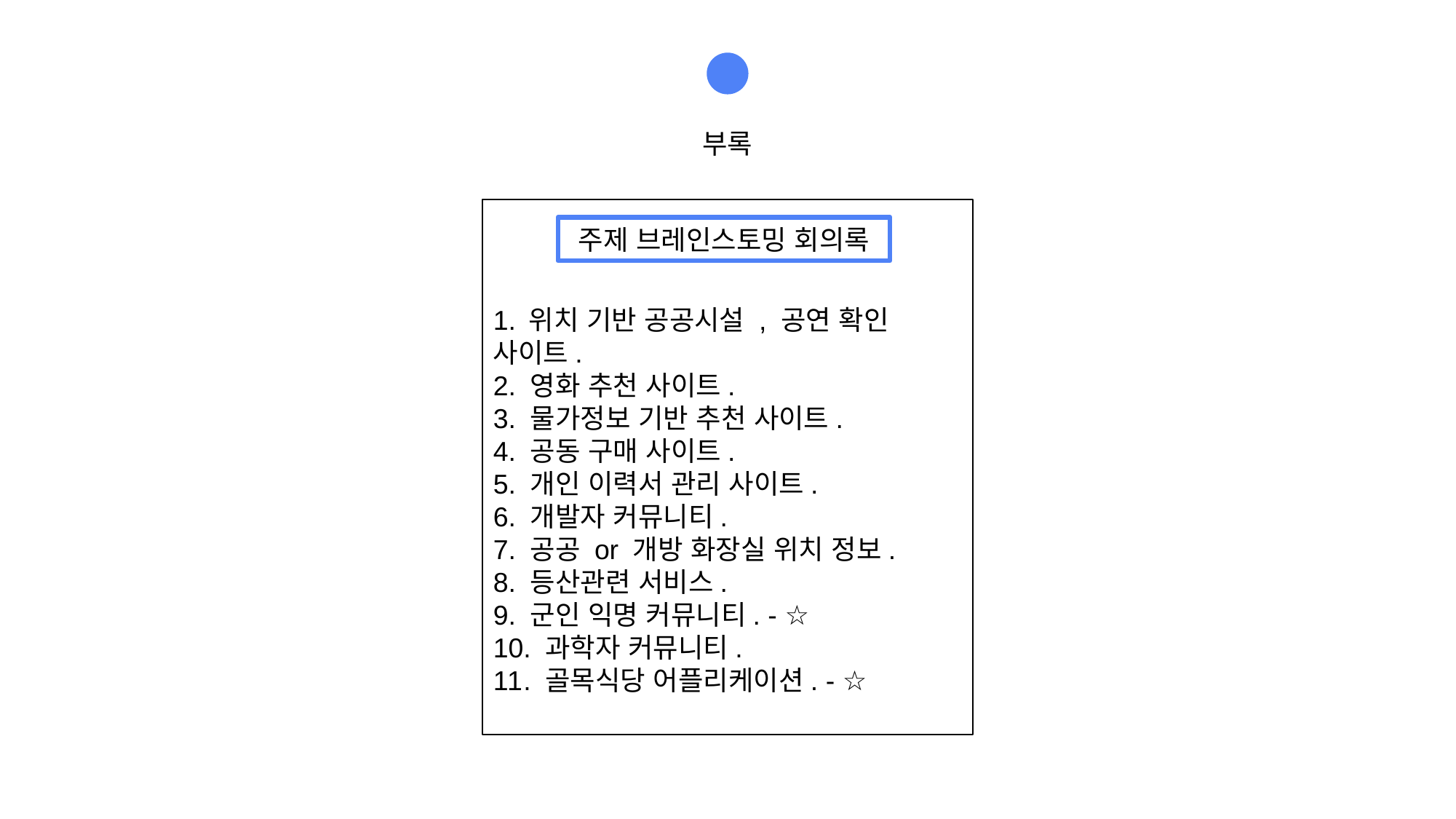

03
부록

 위치 기반 공공시설 , 공연 확인 사이트.
 영화 추천 사이트.
 물가정보 기반 추천 사이트.
 공동 구매 사이트.
 개인 이력서 관리 사이트.
 개발자 커뮤니티.
 공공 or 개방 화장실 위치 정보.
 등산관련 서비스.
 군인 익명 커뮤니티. - ☆
 과학자 커뮤니티.
 골목식당 어플리케이션. - ☆

주제 브레인스토밍 회의록